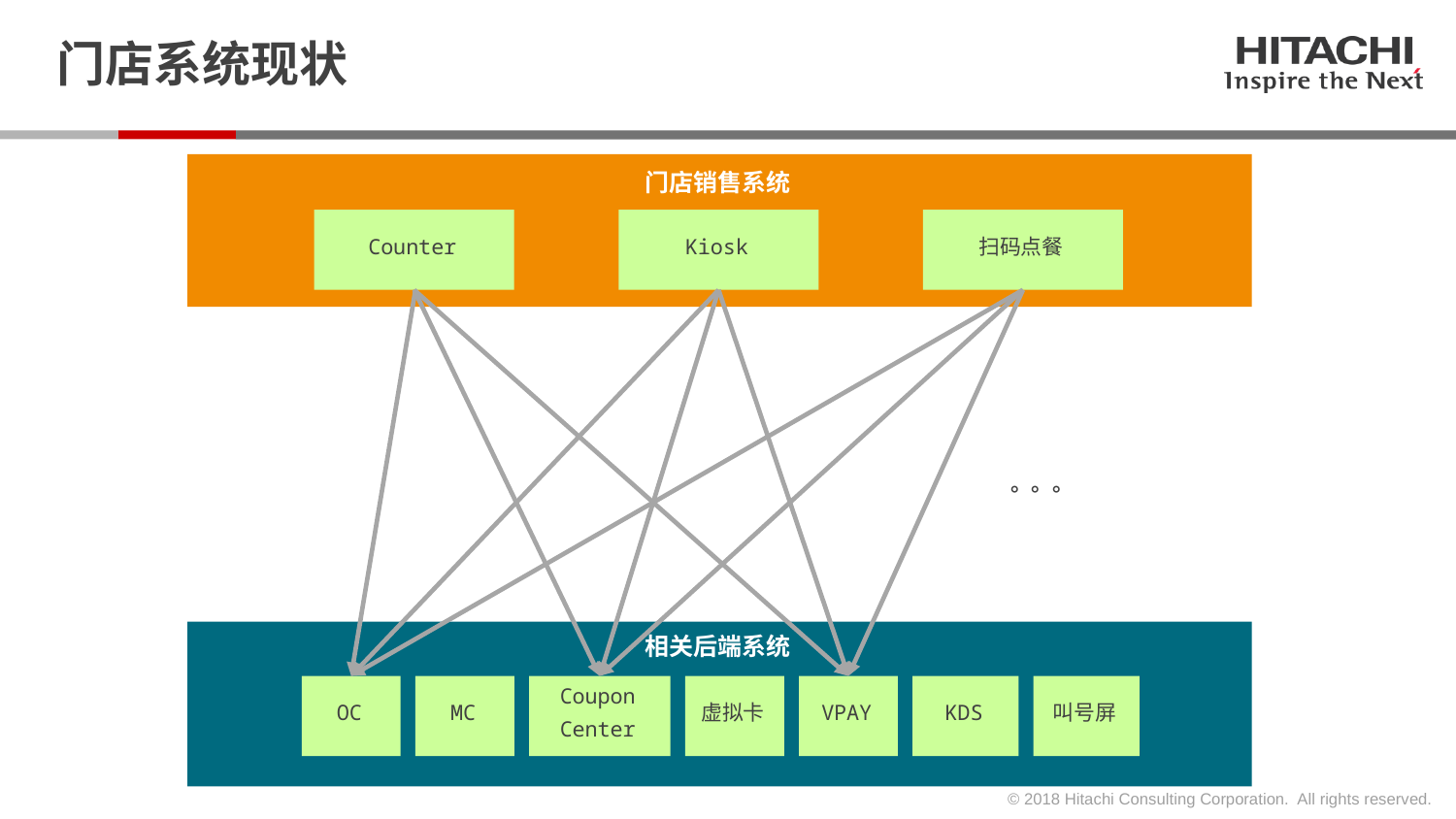

# 门店系统现状
门店销售系统
Counter
Kiosk
扫码点餐
。。。
相关后端系统
OC
MC
Coupon
Center
虚拟卡
VPAY
KDS
叫号屏